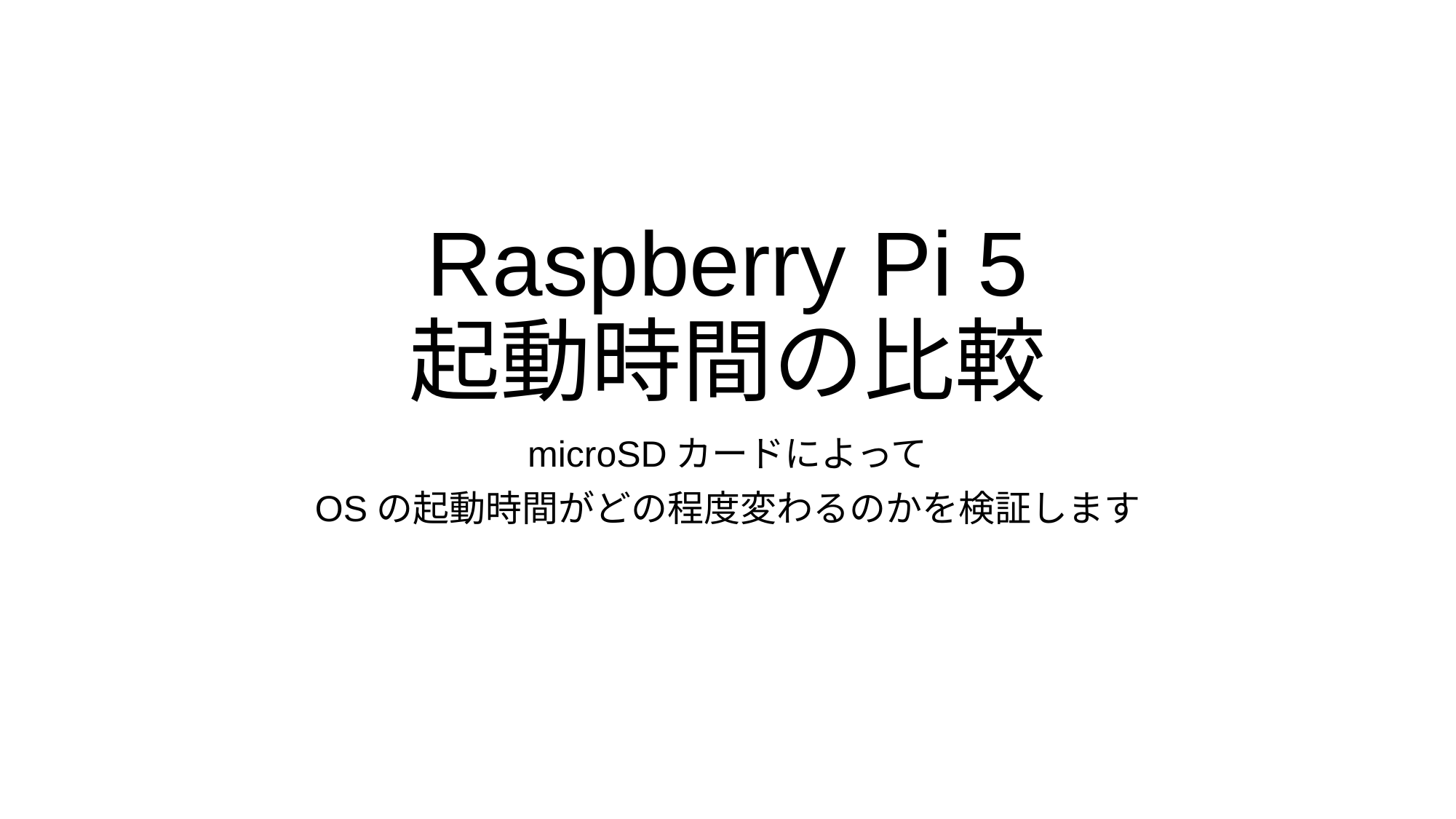

# Raspberry Pi 5 起動時間の比較
microSDカードによって
OSの起動時間がどの程度変わるのかを検証します